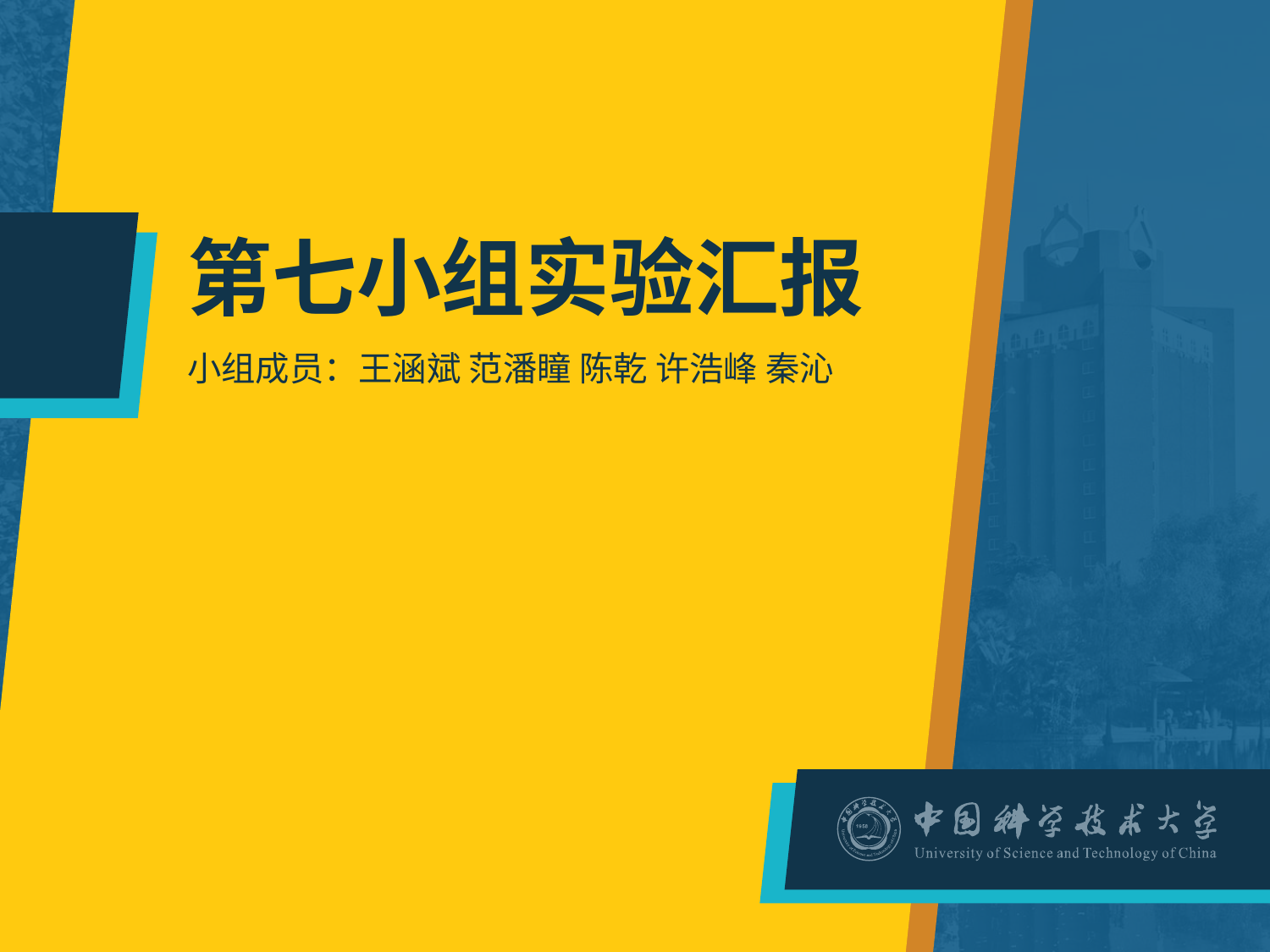

# 第七小组实验汇报
小组成员：王涵斌 范潘瞳 陈乾 许浩峰 秦沁